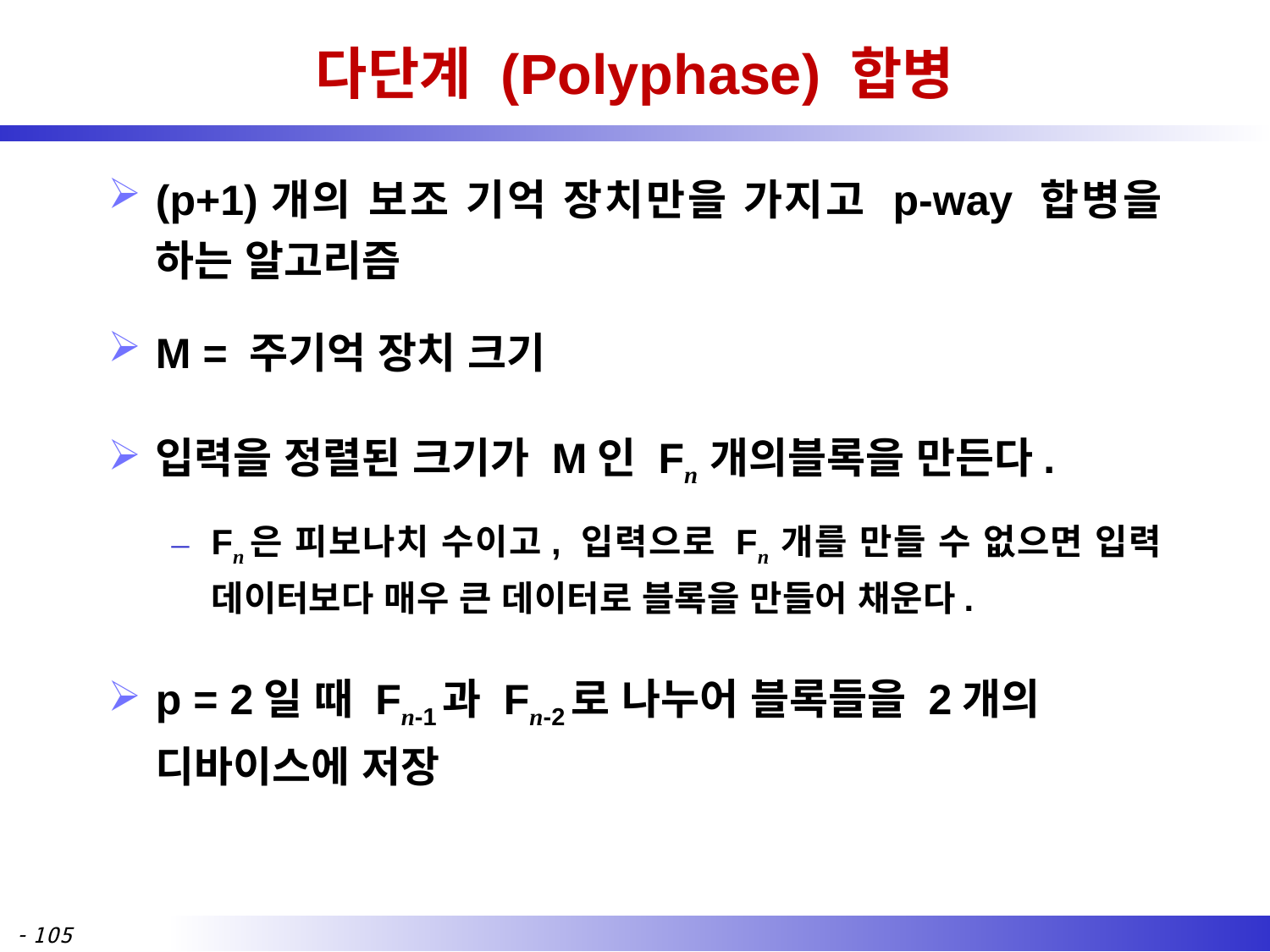

# 다단계 (Polyphase) 합병
(p+1)개의 보조 기억 장치만을 가지고 p-way 합병을 하는 알고리즘
M = 주기억 장치 크기
입력을 정렬된 크기가 M인 Fn 개의블록을 만든다.
Fn은 피보나치 수이고, 입력으로 Fn 개를 만들 수 없으면 입력 데이터보다 매우 큰 데이터로 블록을 만들어 채운다.
p = 2일 때 Fn-1과 Fn-2로 나누어 블록들을 2개의 디바이스에 저장
- 105 -